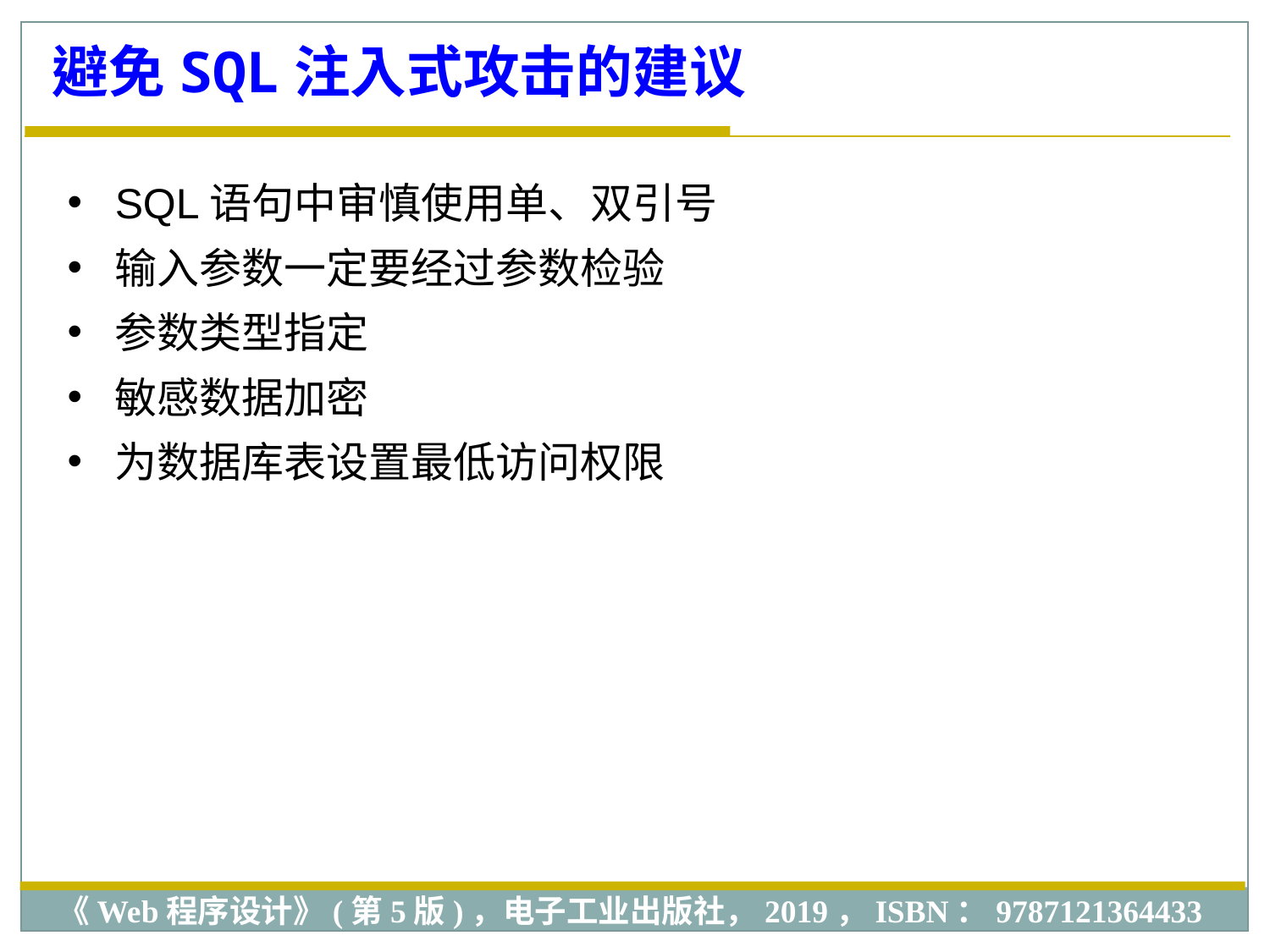

避免SQL注入式攻击的建议

SQL语句中审慎使用单、双引号
输入参数一定要经过参数检验
参数类型指定
敏感数据加密
为数据库表设置最低访问权限